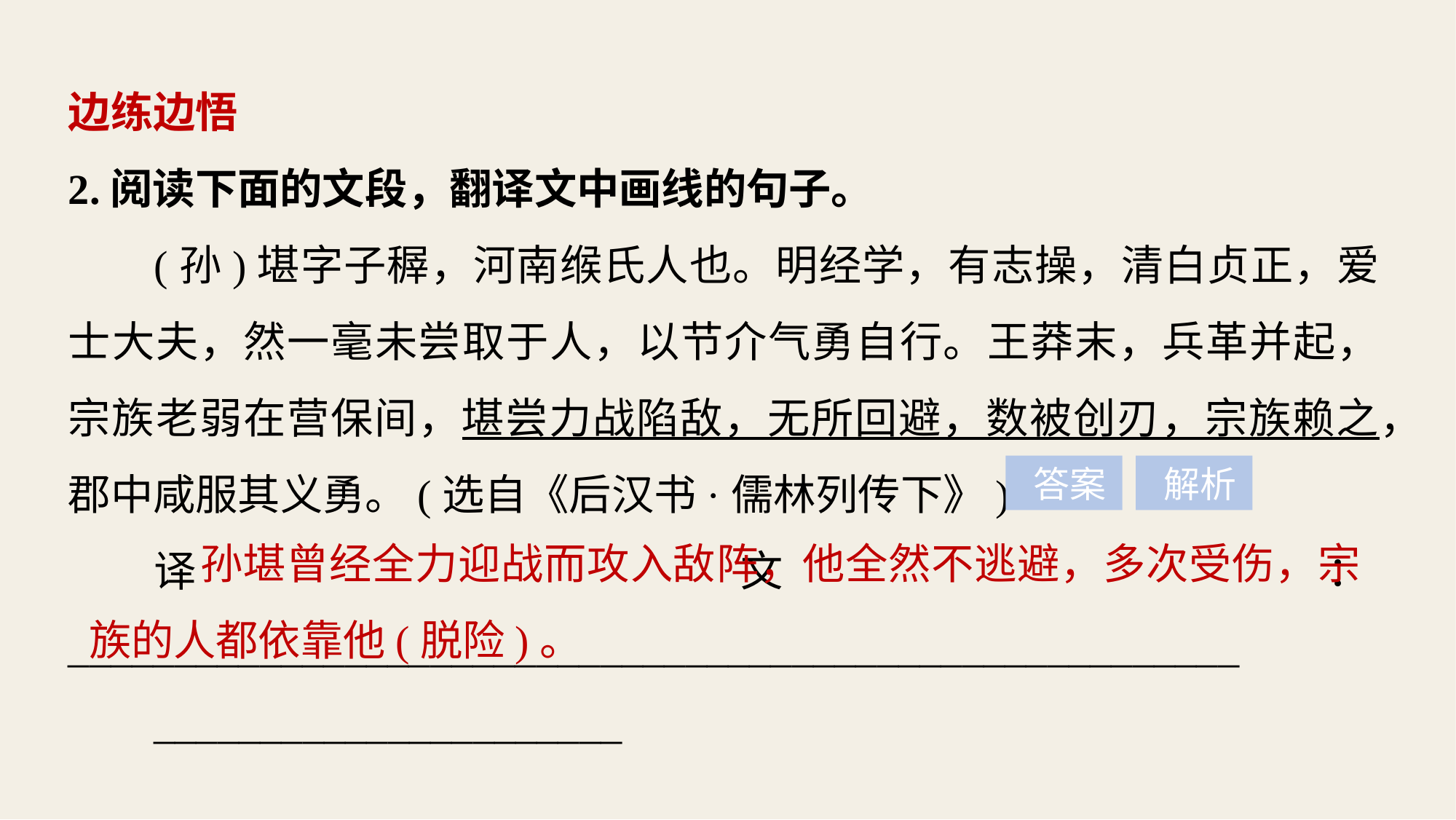

边练边悟
2.阅读下面的文段，翻译文中画线的句子。
(孙)堪字子稺，河南缑氏人也。明经学，有志操，清白贞正，爱士大夫，然一毫未尝取于人，以节介气勇自行。王莽末，兵革并起，宗族老弱在营保间，堪尝力战陷敌，无所回避，数被创刃，宗族赖之，郡中咸服其义勇。(选自《后汉书·儒林列传下》)
译文：_______________________________________________________
______________________
 答案
 解析
          孙堪曾经全力迎战而攻入敌阵，他全然不逃避，多次受伤，宗族的人都依靠他(脱险)。